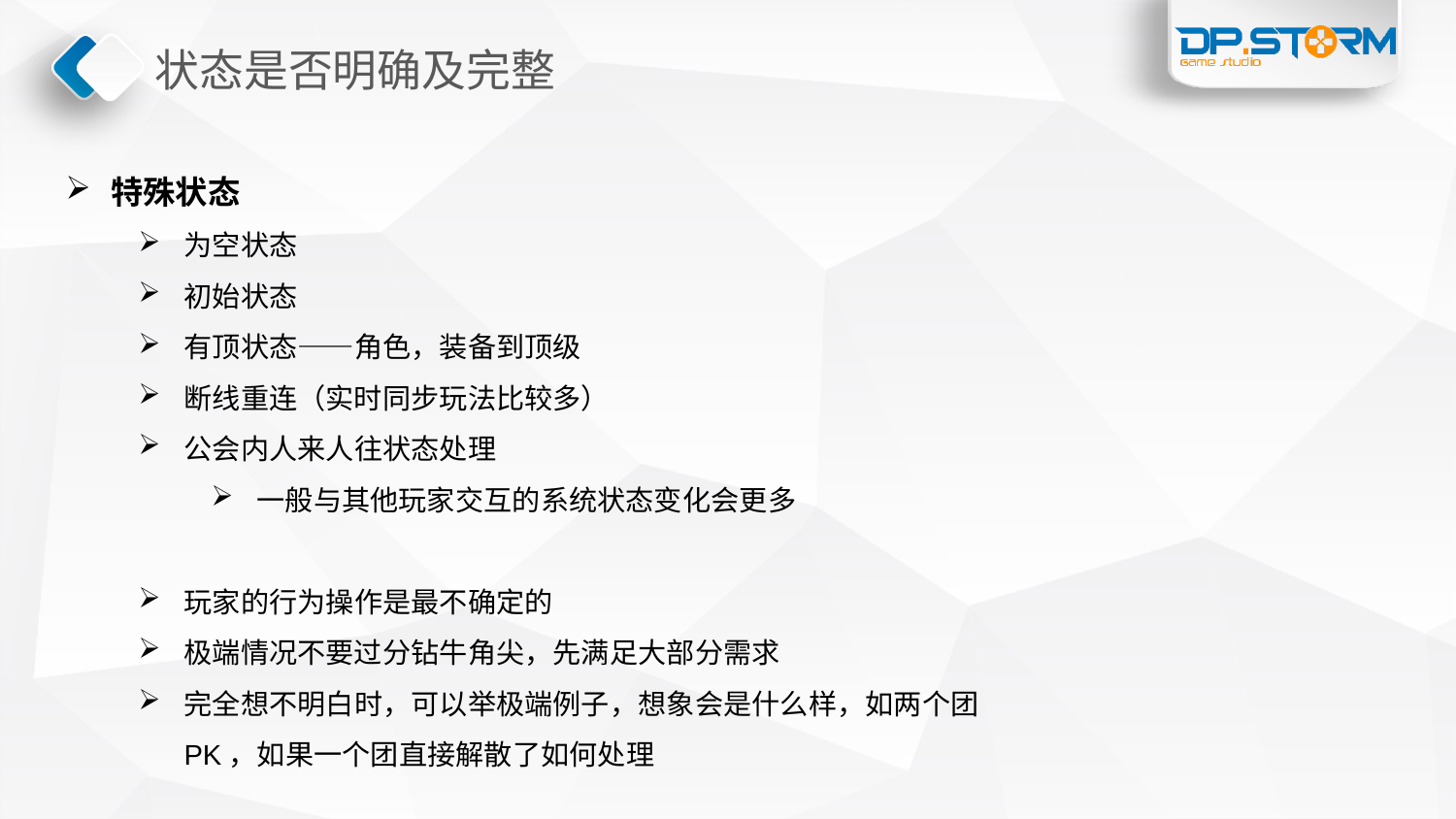

# 状态是否明确及完整
特殊状态
为空状态
初始状态
有顶状态——角色，装备到顶级
断线重连（实时同步玩法比较多）
公会内人来人往状态处理
一般与其他玩家交互的系统状态变化会更多

玩家的行为操作是最不确定的
极端情况不要过分钻牛角尖，先满足大部分需求
完全想不明白时，可以举极端例子，想象会是什么样，如两个团PK，如果一个团直接解散了如何处理